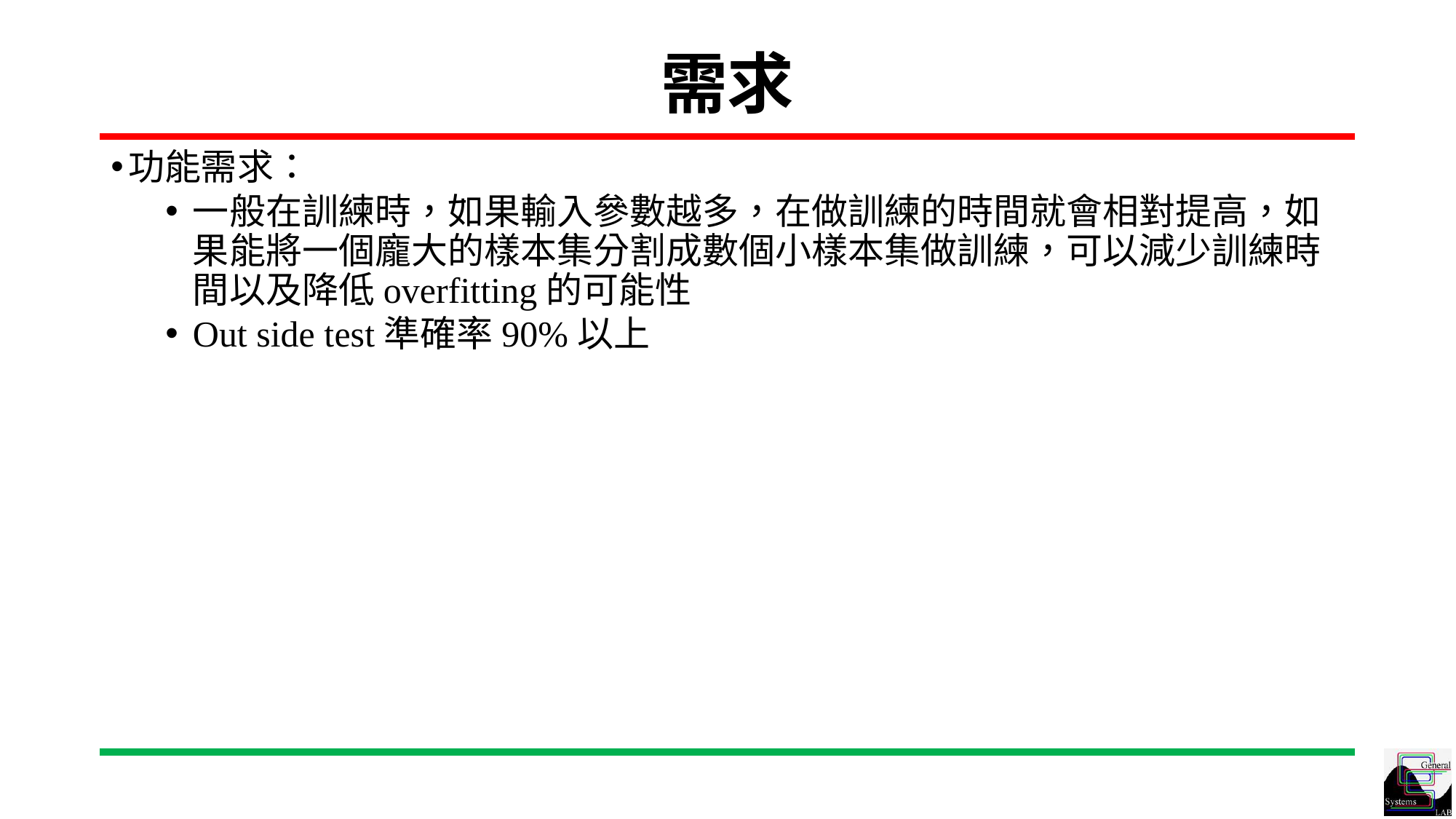

# 需求
功能需求：
一般在訓練時，如果輸入參數越多，在做訓練的時間就會相對提高，如果能將一個龐大的樣本集分割成數個小樣本集做訓練，可以減少訓練時間以及降低overfitting的可能性
Out side test準確率90%以上